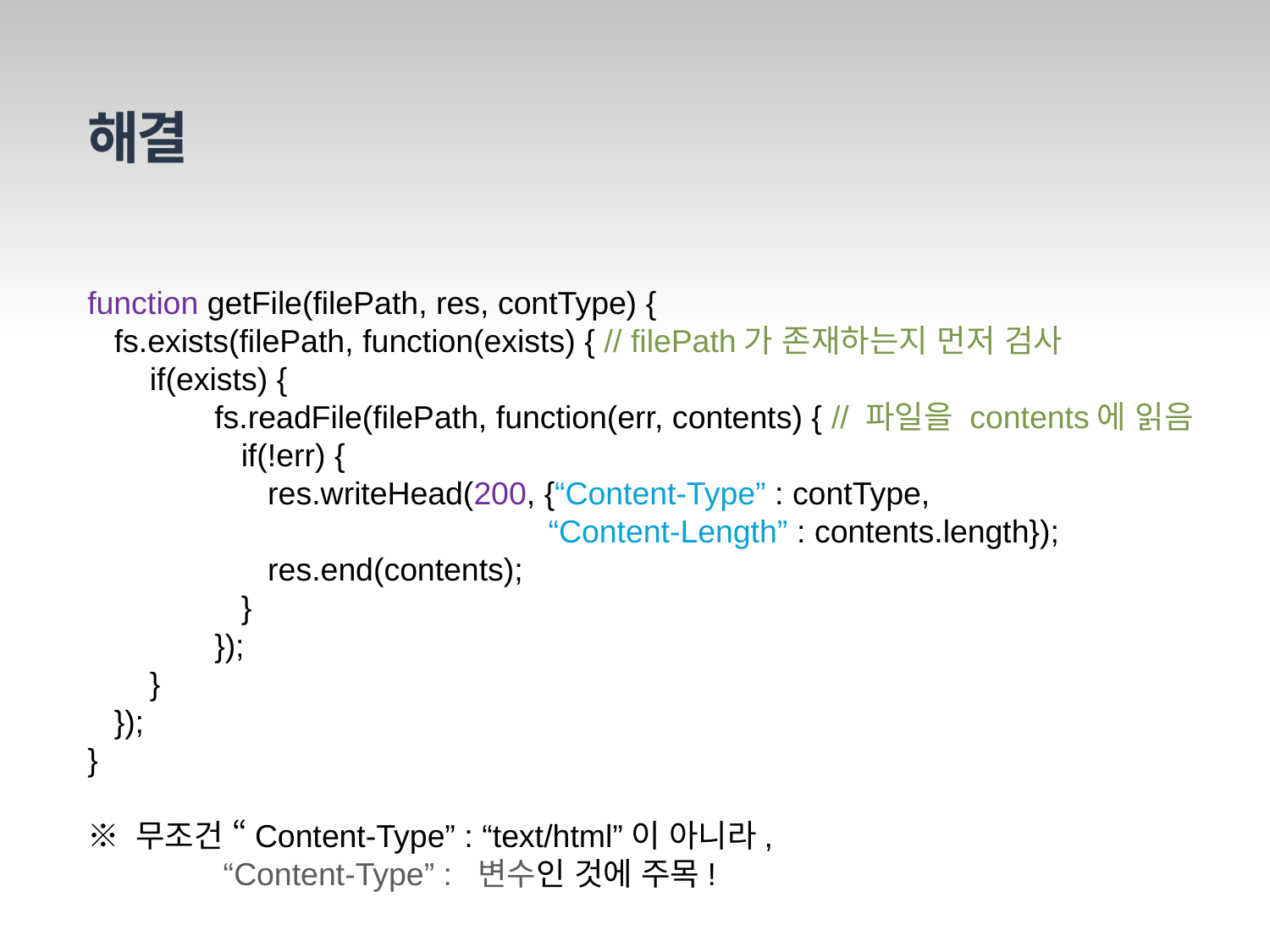

해결
function getFile(filePath, res, contType) {
   fs.exists(filePath, function(exists) { // filePath가 존재하는지 먼저 검사
       if(exists) {
	fs.readFile(filePath, function(err, contents) { // 파일을 contents에 읽음
	   if(!err) {
	      res.writeHead(200, {“Content-Type” : contType,
			         “Content-Length” : contents.length});
	      res.end(contents);
	   }
	});
       }
   });
}

※ 무조건 “Content-Type” : “text/html”이 아니라,
	 “Content-Type” :  변수인 것에 주목!